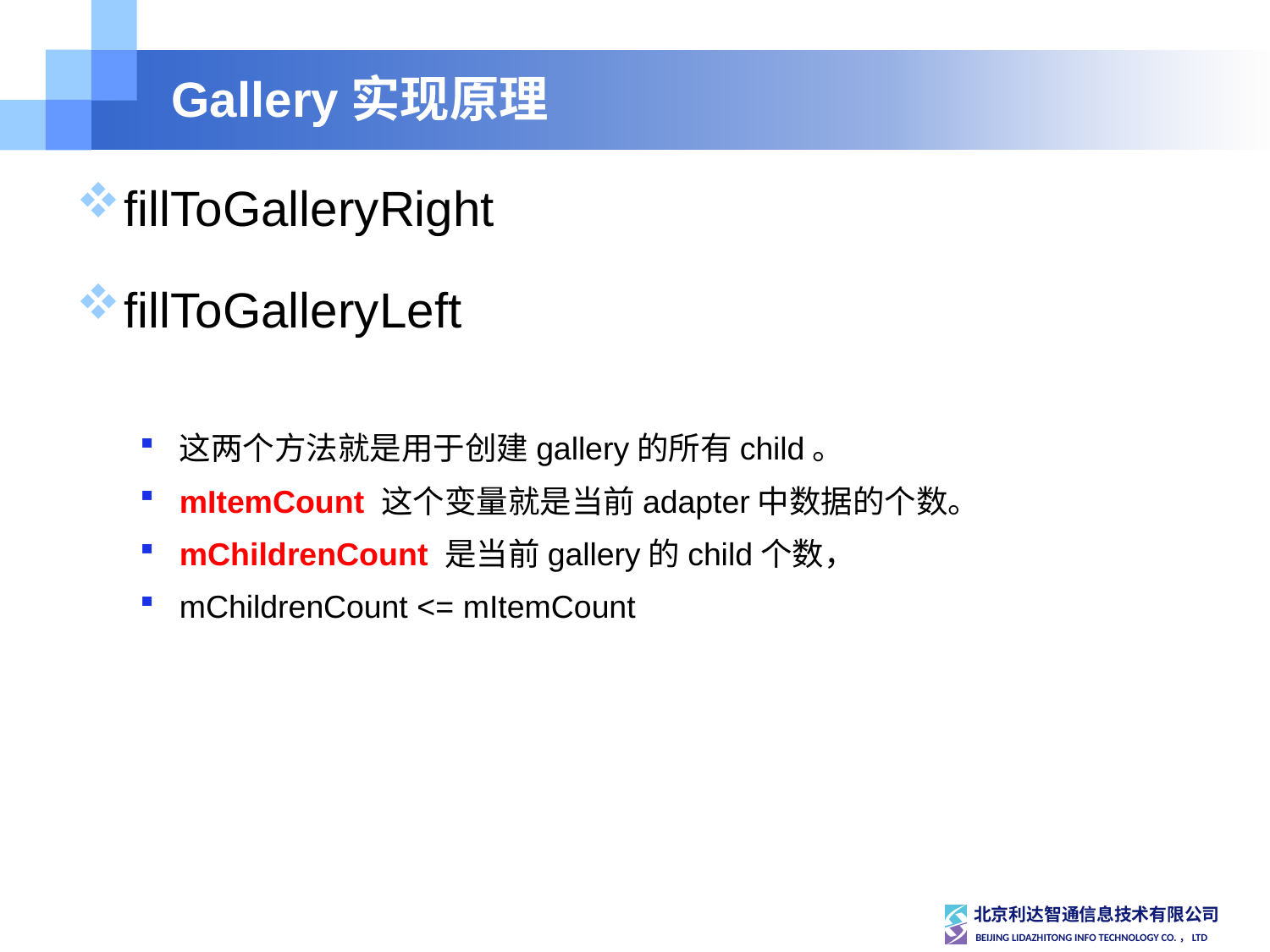

# Gallery实现原理
fillToGalleryRight
fillToGalleryLeft

这两个方法就是用于创建gallery的所有child。
mItemCount 这个变量就是当前adapter中数据的个数。
mChildrenCount 是当前gallery的child个数，
mChildrenCount <= mItemCount